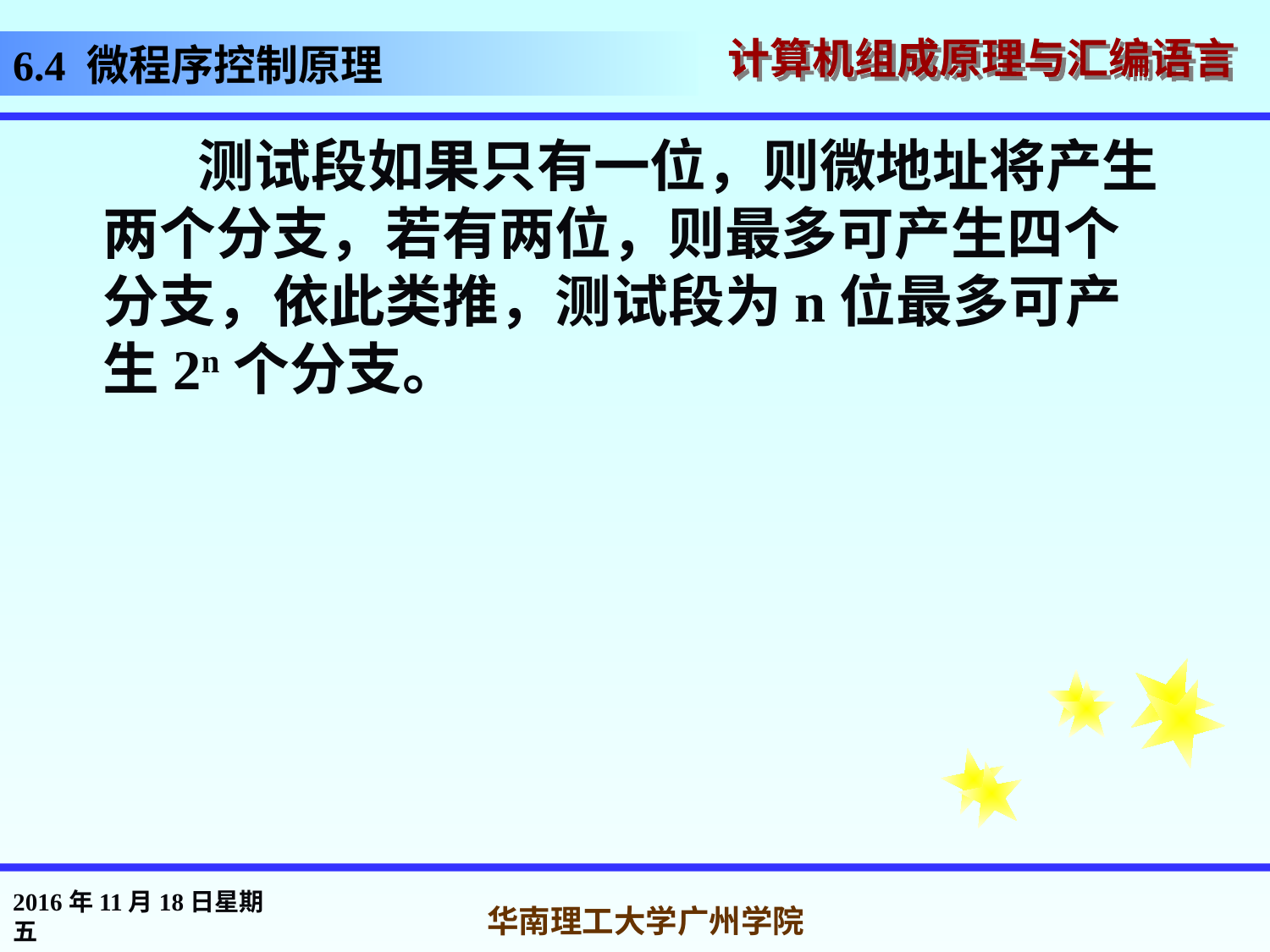

# 6.4 微程序控制原理
          测试段如果只有一位，则微地址将产生两个分支，若有两位，则最多可产生四个分支，依此类推，测试段为n位最多可产生2n个分支。
2016年11月18日星期五
华南理工大学广州学院